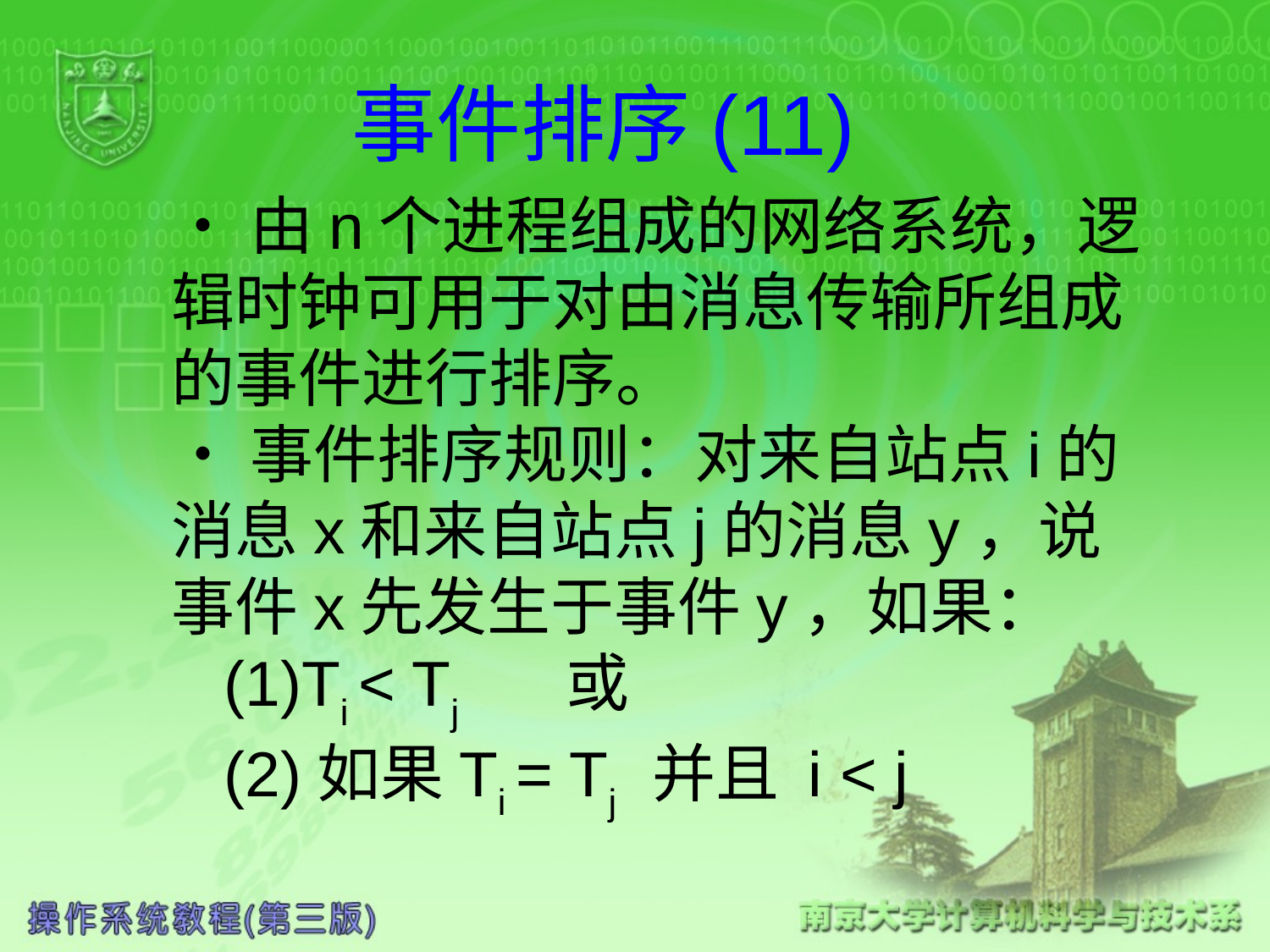

# 事件排序(11)
•由n个进程组成的网络系统，逻辑时钟可用于对由消息传输所组成的事件进行排序。
•事件排序规则：对来自站点i的消息x和来自站点j的消息y，说事件x先发生于事件y，如果：
   (1)Ti < Tj         或
   (2)如果Ti = Tj  并且 i < j